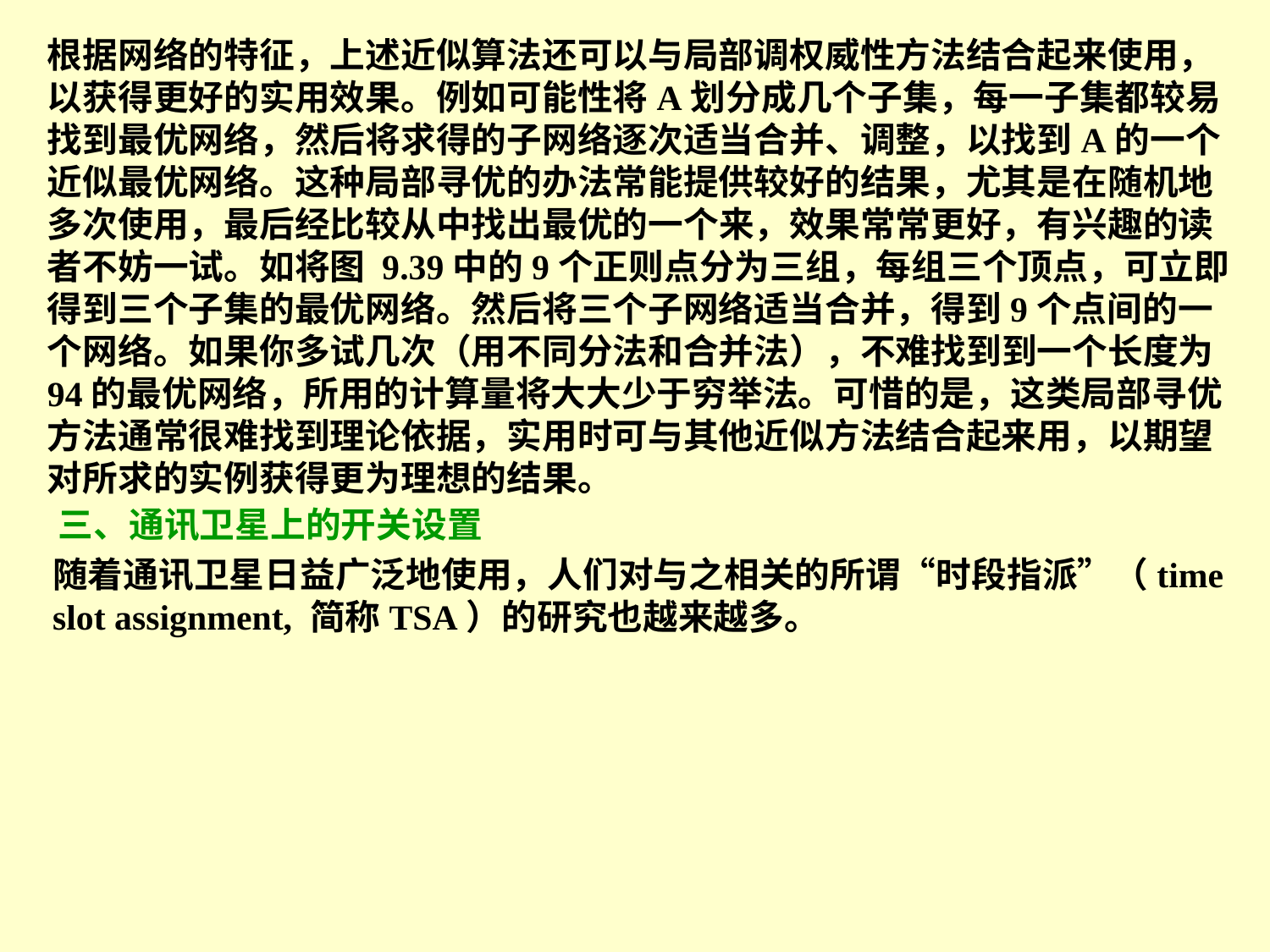

根据网络的特征，上述近似算法还可以与局部调权威性方法结合起来使用，以获得更好的实用效果。例如可能性将A划分成几个子集，每一子集都较易找到最优网络，然后将求得的子网络逐次适当合并、调整，以找到A的一个近似最优网络。这种局部寻优的办法常能提供较好的结果，尤其是在随机地多次使用，最后经比较从中找出最优的一个来，效果常常更好，有兴趣的读者不妨一试。如将图 9.39中的9个正则点分为三组，每组三个顶点，可立即得到三个子集的最优网络。然后将三个子网络适当合并，得到9个点间的一个网络。如果你多试几次（用不同分法和合并法），不难找到到一个长度为94的最优网络，所用的计算量将大大少于穷举法。可惜的是，这类局部寻优方法通常很难找到理论依据，实用时可与其他近似方法结合起来用，以期望对所求的实例获得更为理想的结果。
三、通讯卫星上的开关设置
随着通讯卫星日益广泛地使用，人们对与之相关的所谓“时段指派”（time
slot assignment, 简称TSA）的研究也越来越多。